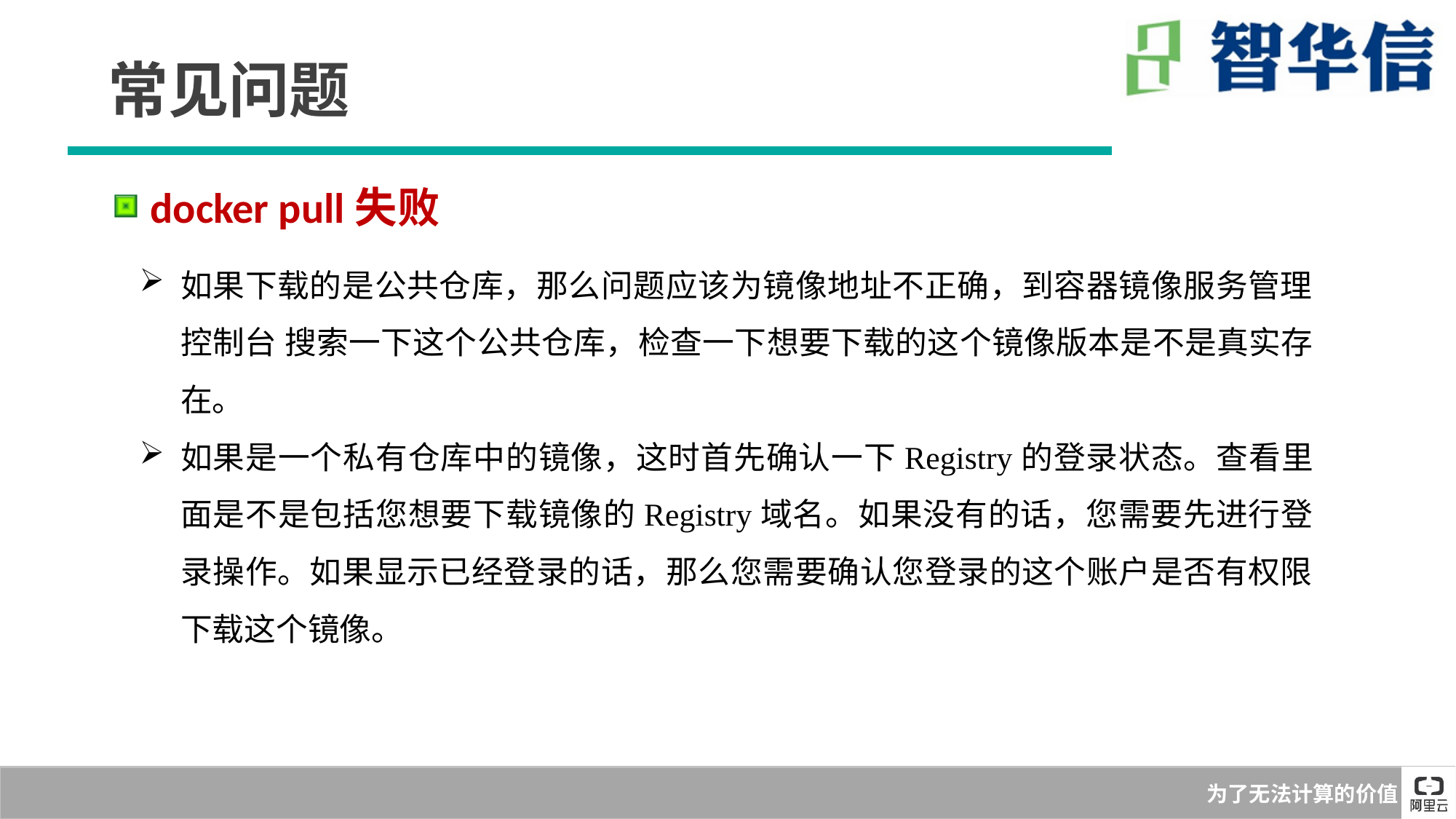

常见问题
 docker pull失败
如果下载的是公共仓库，那么问题应该为镜像地址不正确，到容器镜像服务管理控制台 搜索一下这个公共仓库，检查一下想要下载的这个镜像版本是不是真实存在。
如果是一个私有仓库中的镜像，这时首先确认一下Registry的登录状态。查看里面是不是包括您想要下载镜像的Registry域名。如果没有的话，您需要先进行登录操作。如果显示已经登录的话，那么您需要确认您登录的这个账户是否有权限下载这个镜像。